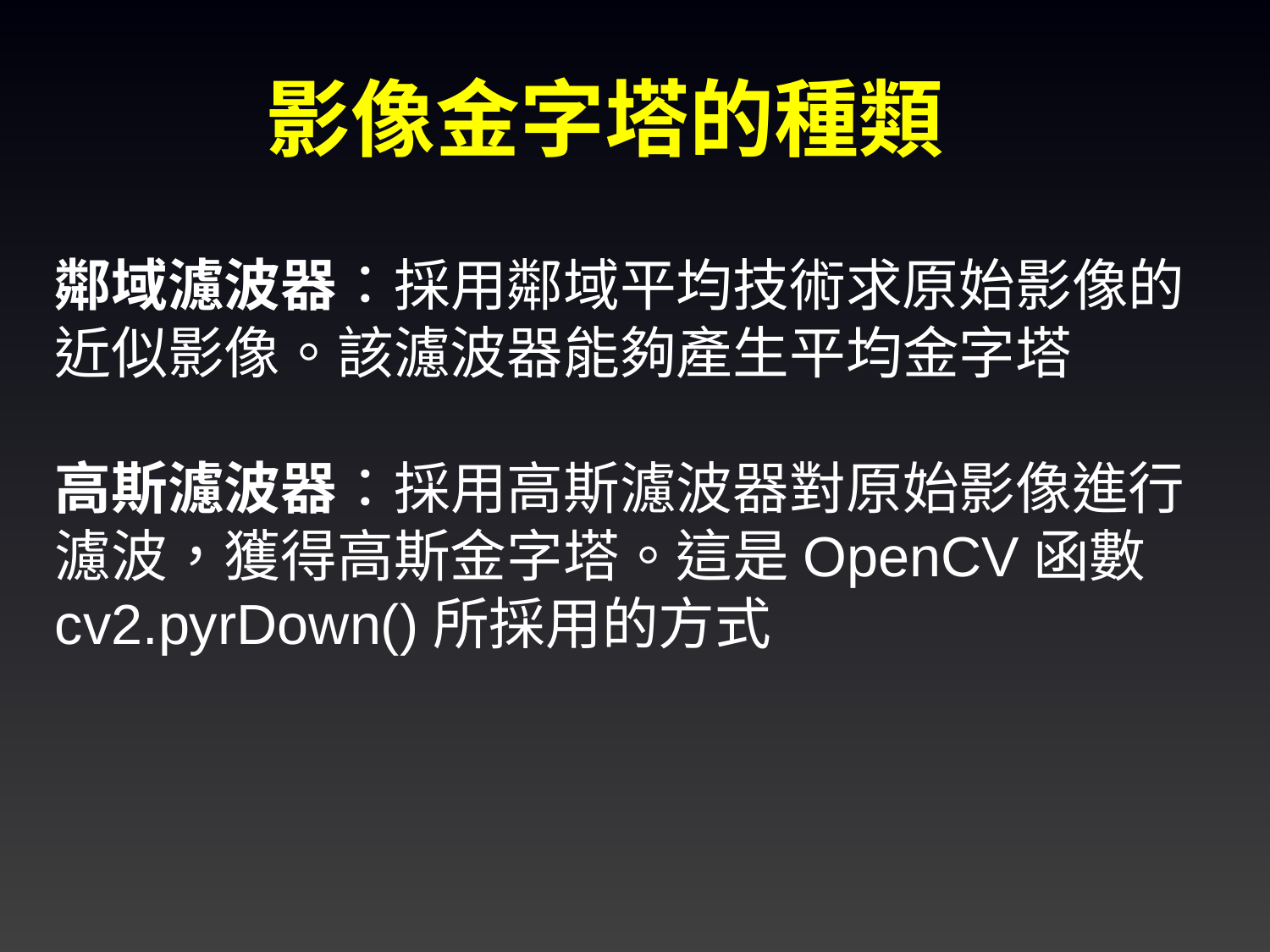

影像金字塔的種類
鄰域濾波器：採用鄰域平均技術求原始影像的近似影像。該濾波器能夠產生平均金字塔

高斯濾波器：採用高斯濾波器對原始影像進行濾波，獲得高斯金字塔。這是OpenCV函數cv2.pyrDown()所採用的方式